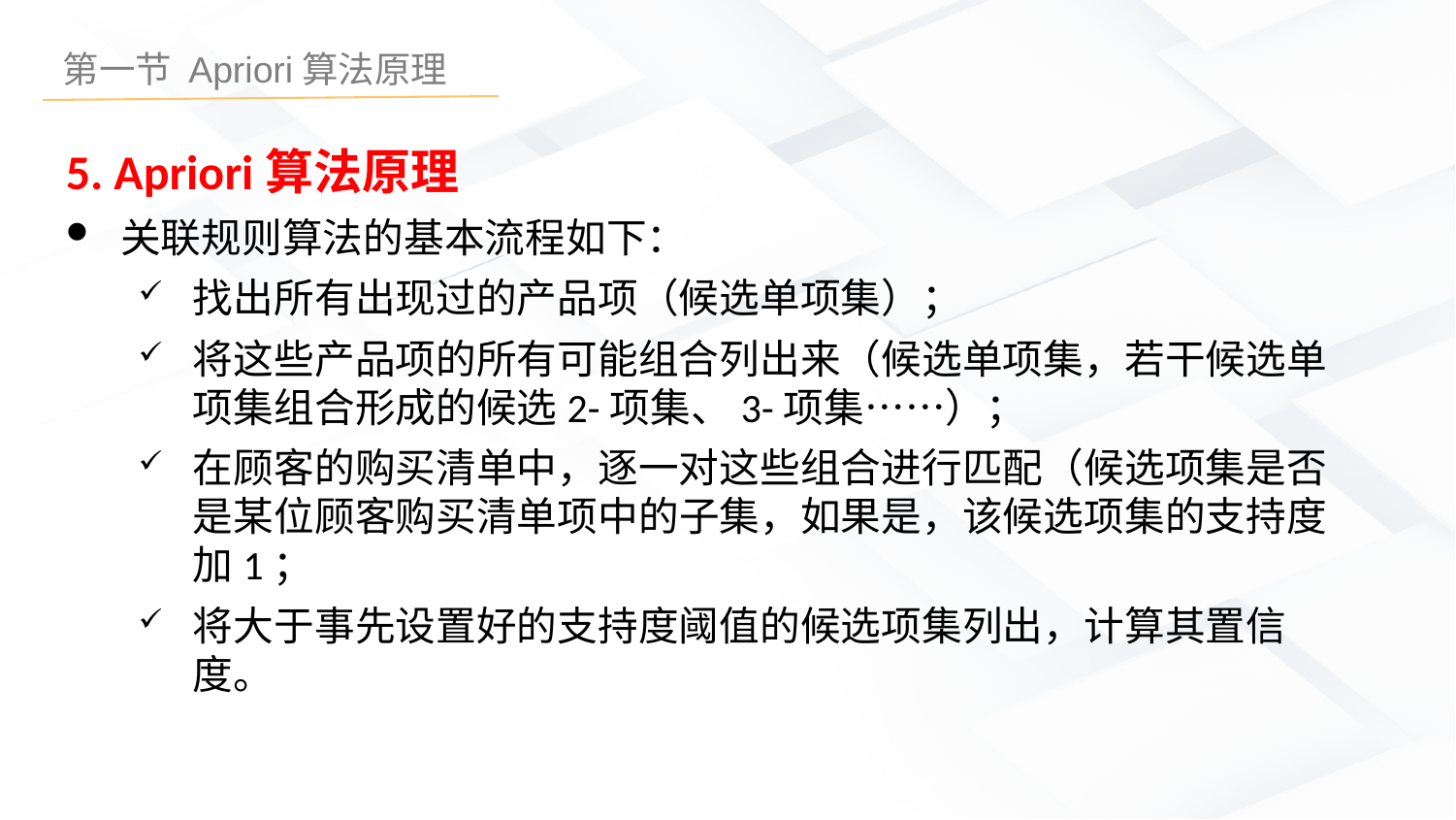

5. Apriori算法原理
关联规则算法的基本流程如下：
找出所有出现过的产品项（候选单项集）；
将这些产品项的所有可能组合列出来（候选单项集，若干候选单项集组合形成的候选2-项集、3-项集……）；
在顾客的购买清单中，逐一对这些组合进行匹配（候选项集是否是某位顾客购买清单项中的子集，如果是，该候选项集的支持度加1；
将大于事先设置好的支持度阈值的候选项集列出，计算其置信度。